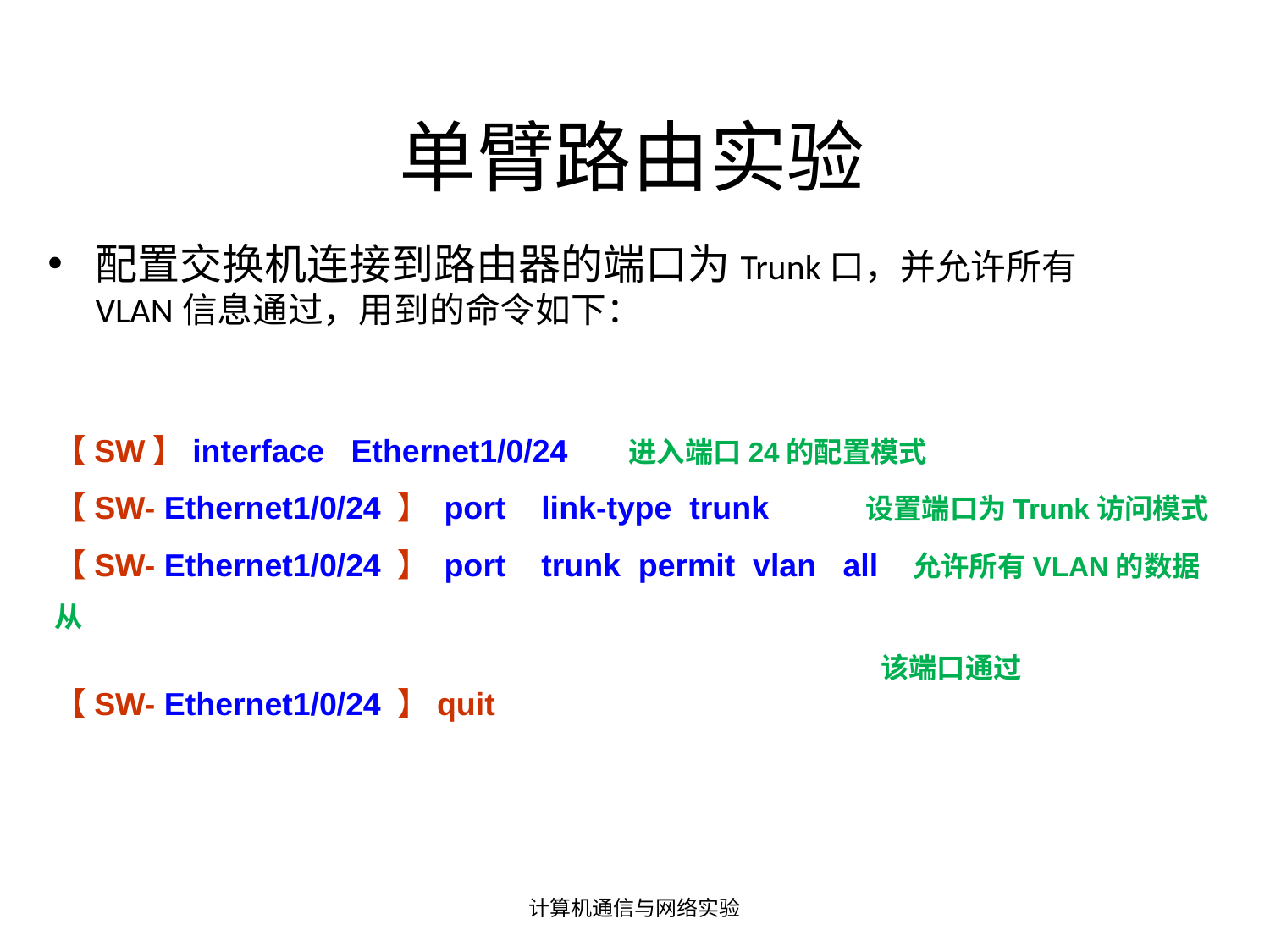

# 单臂路由实验
配置交换机连接到路由器的端口为Trunk口，并允许所有VLAN信息通过，用到的命令如下：

【SW】interface   Ethernet1/0/24      进入端口24的配置模式
【SW- Ethernet1/0/24 】 port    link-type  trunk          设置端口为Trunk访问模式
【SW- Ethernet1/0/24 】 port    trunk  permit  vlan   all   允许所有VLAN的数据从
						         该端口通过
【SW- Ethernet1/0/24 】quit

计算机通信与网络实验